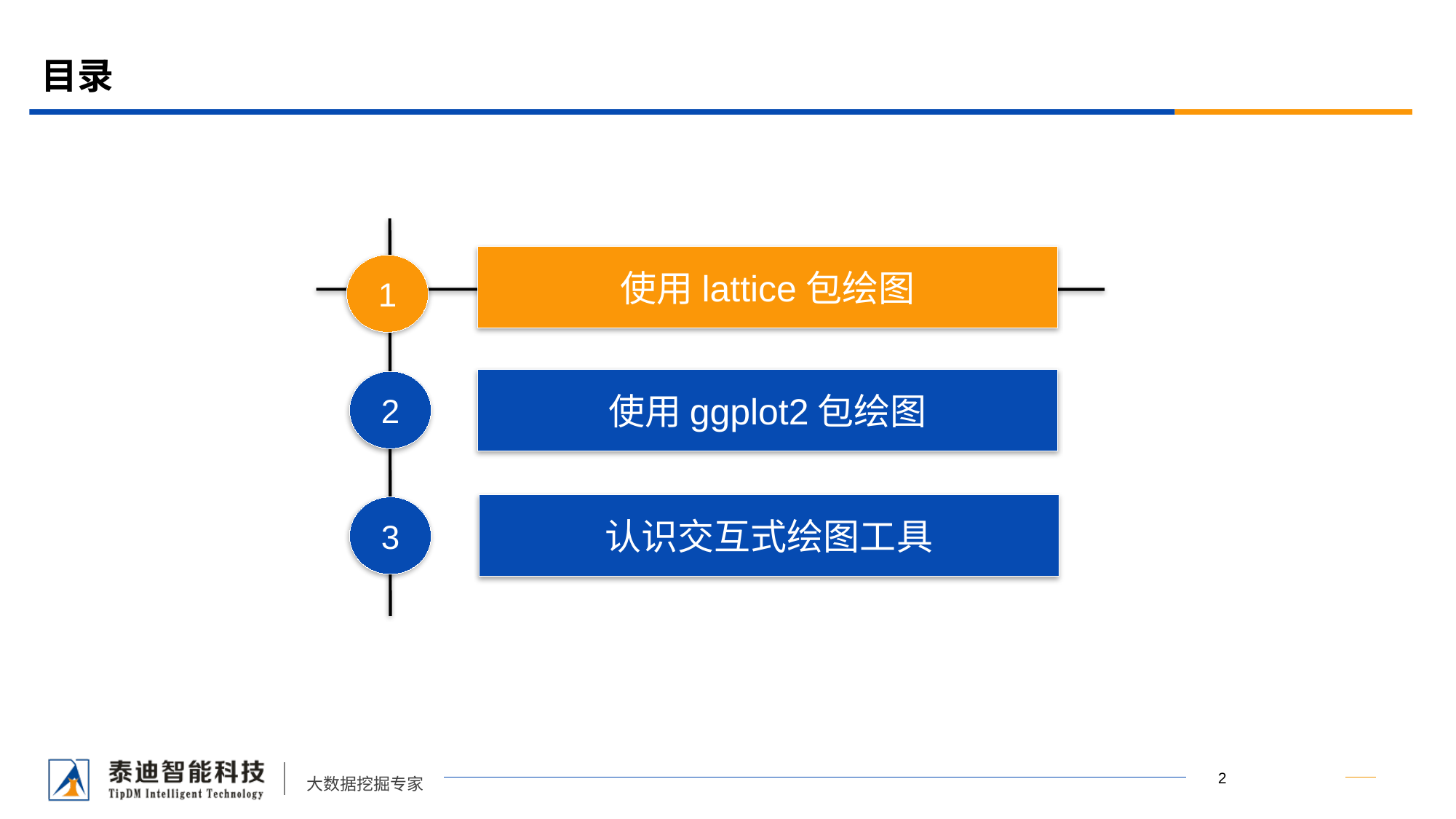

# 目录
使用lattice包绘图
1

使用ggplot2包绘图
2
认识交互式绘图工具
3